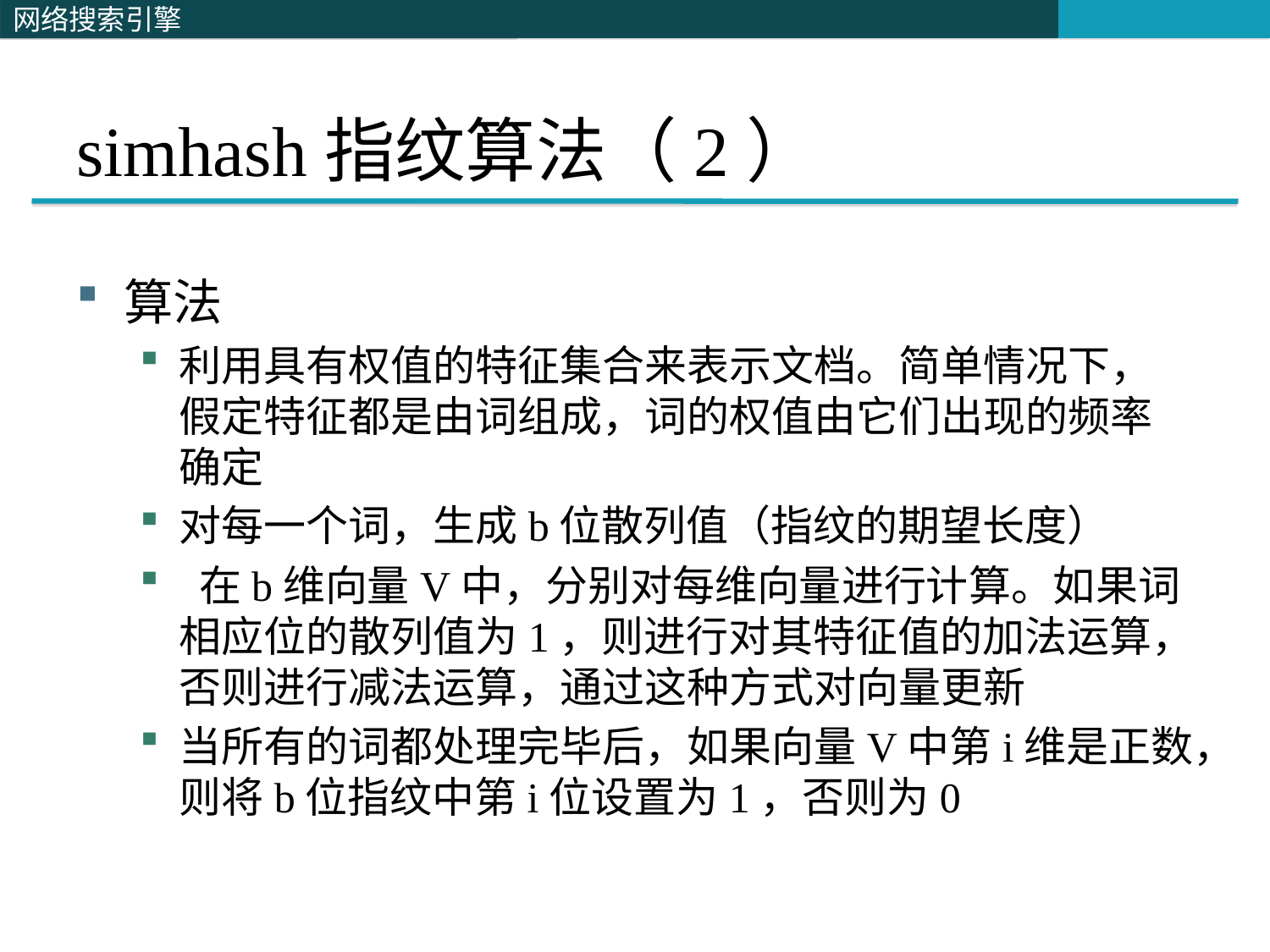

# simhash指纹算法（2）
算法
利用具有权值的特征集合来表示文档。简单情况下，假定特征都是由词组成，词的权值由它们出现的频率确定
对每一个词，生成b位散列值（指纹的期望长度）
 在b维向量V中，分别对每维向量进行计算。如果词相应位的散列值为1，则进行对其特征值的加法运算，否则进行减法运算，通过这种方式对向量更新
当所有的词都处理完毕后，如果向量V中第i维是正数，则将b位指纹中第i位设置为1，否则为0

88